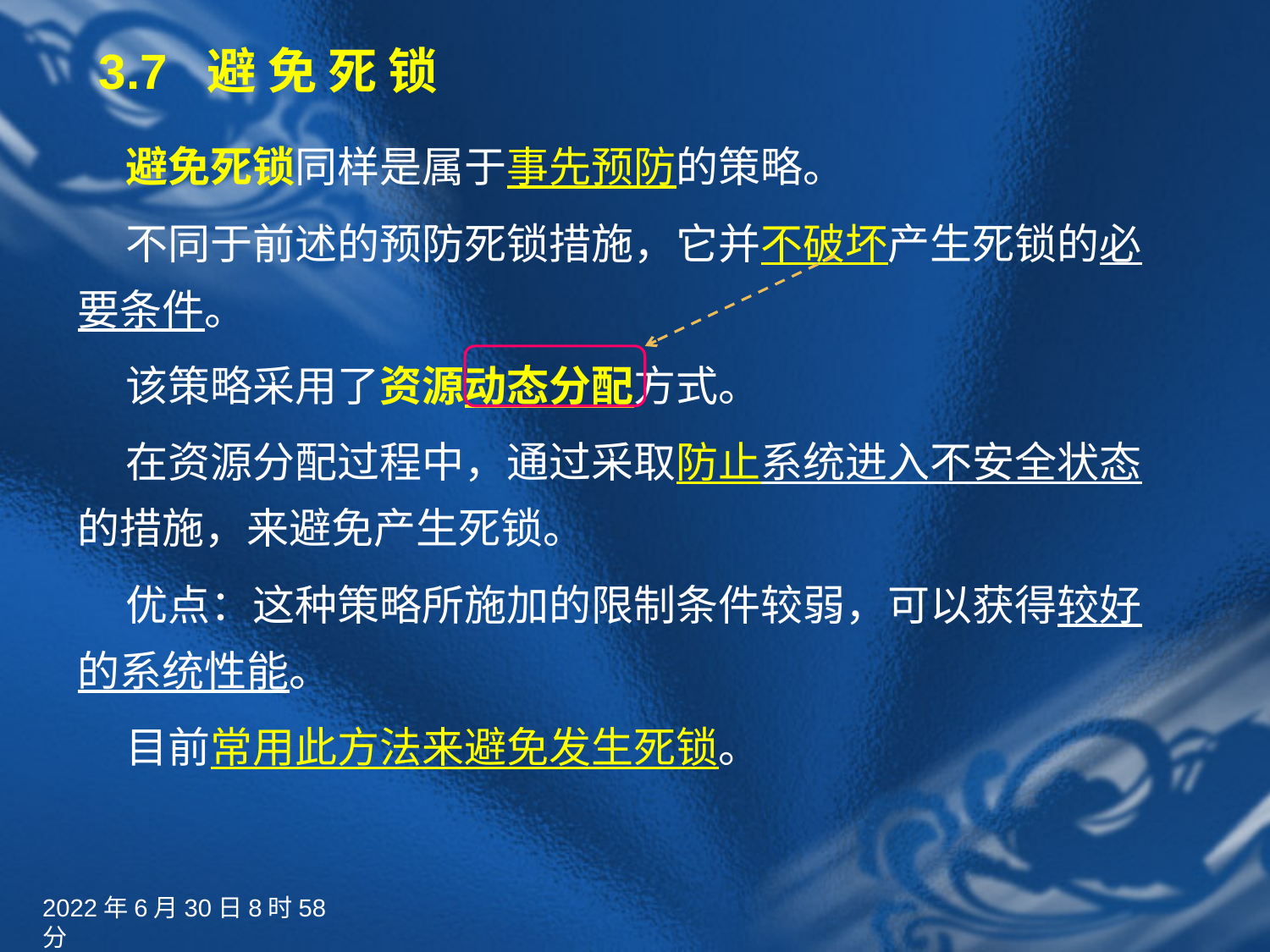

# 3.7  避 免 死 锁
    避免死锁同样是属于事先预防的策略。
    不同于前述的预防死锁措施，它并不破坏产生死锁的必要条件。
    该策略采用了资源动态分配方式。
    在资源分配过程中，通过采取防止系统进入不安全状态的措施，来避免产生死锁。
    优点：这种策略所施加的限制条件较弱，可以获得较好的系统性能。
    目前常用此方法来避免发生死锁。

2022年6月30日8时58分